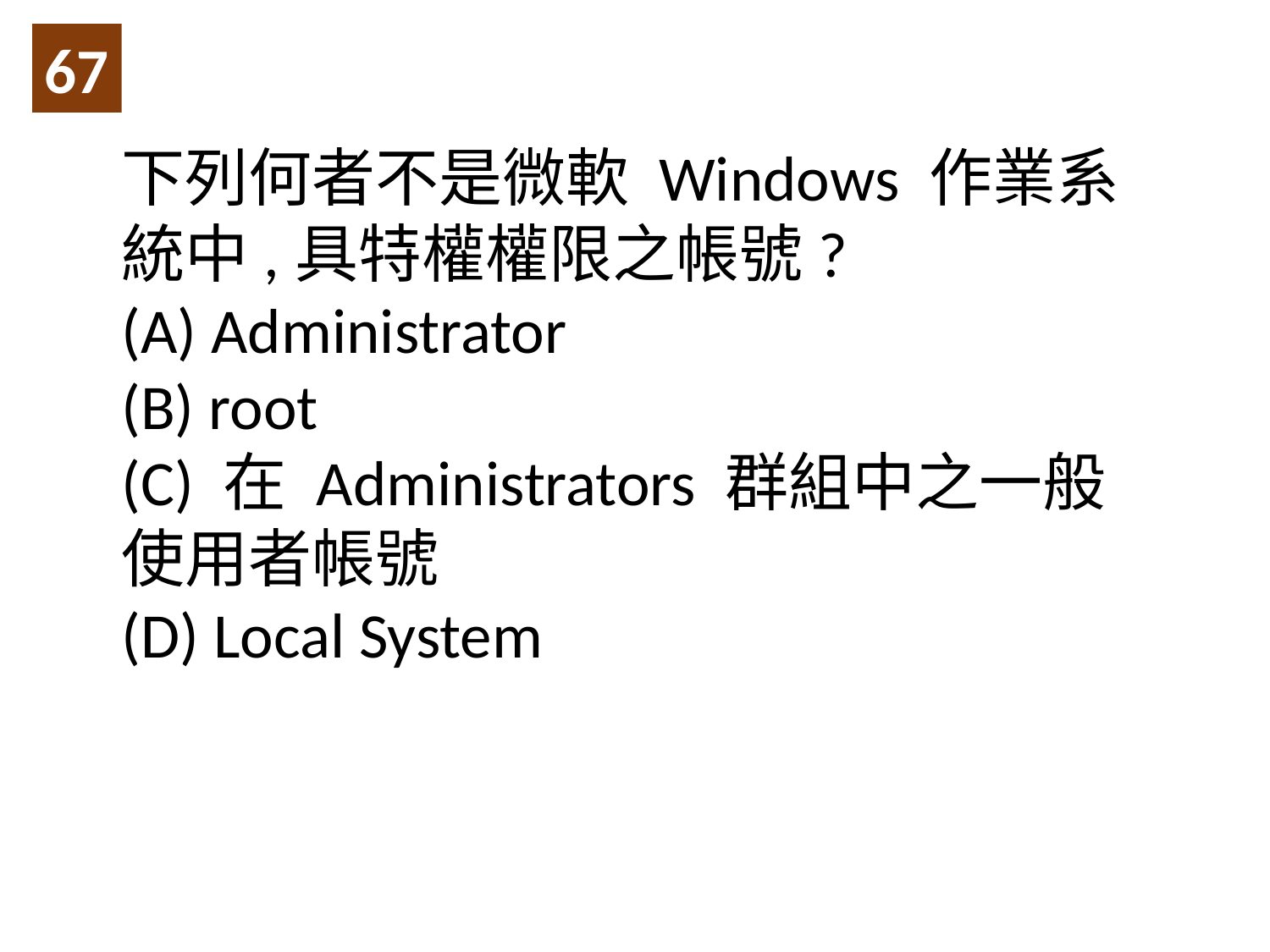

67
下列何者不是微軟 Windows 作業系統中,具特權權限之帳號?
(A) Administrator
(B) root
(C) 在 Administrators 群組中之一般使用者帳號
(D) Local System